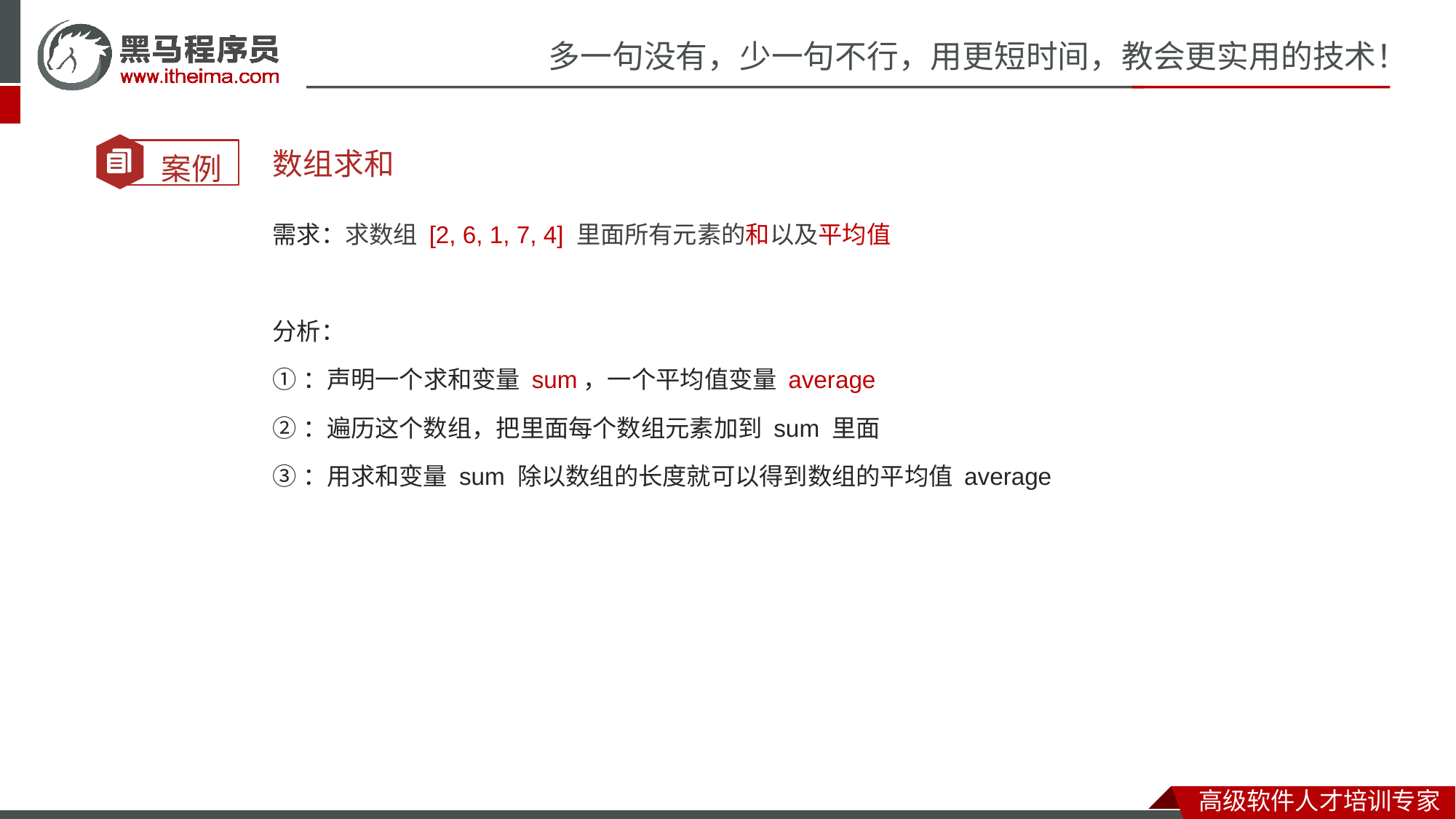

数组求和
需求：求数组 [2, 6, 1, 7, 4] 里面所有元素的和以及平均值

分析：
①：声明一个求和变量 sum，一个平均值变量 average
②：遍历这个数组，把里面每个数组元素加到 sum 里面
③：用求和变量 sum 除以数组的长度就可以得到数组的平均值 average